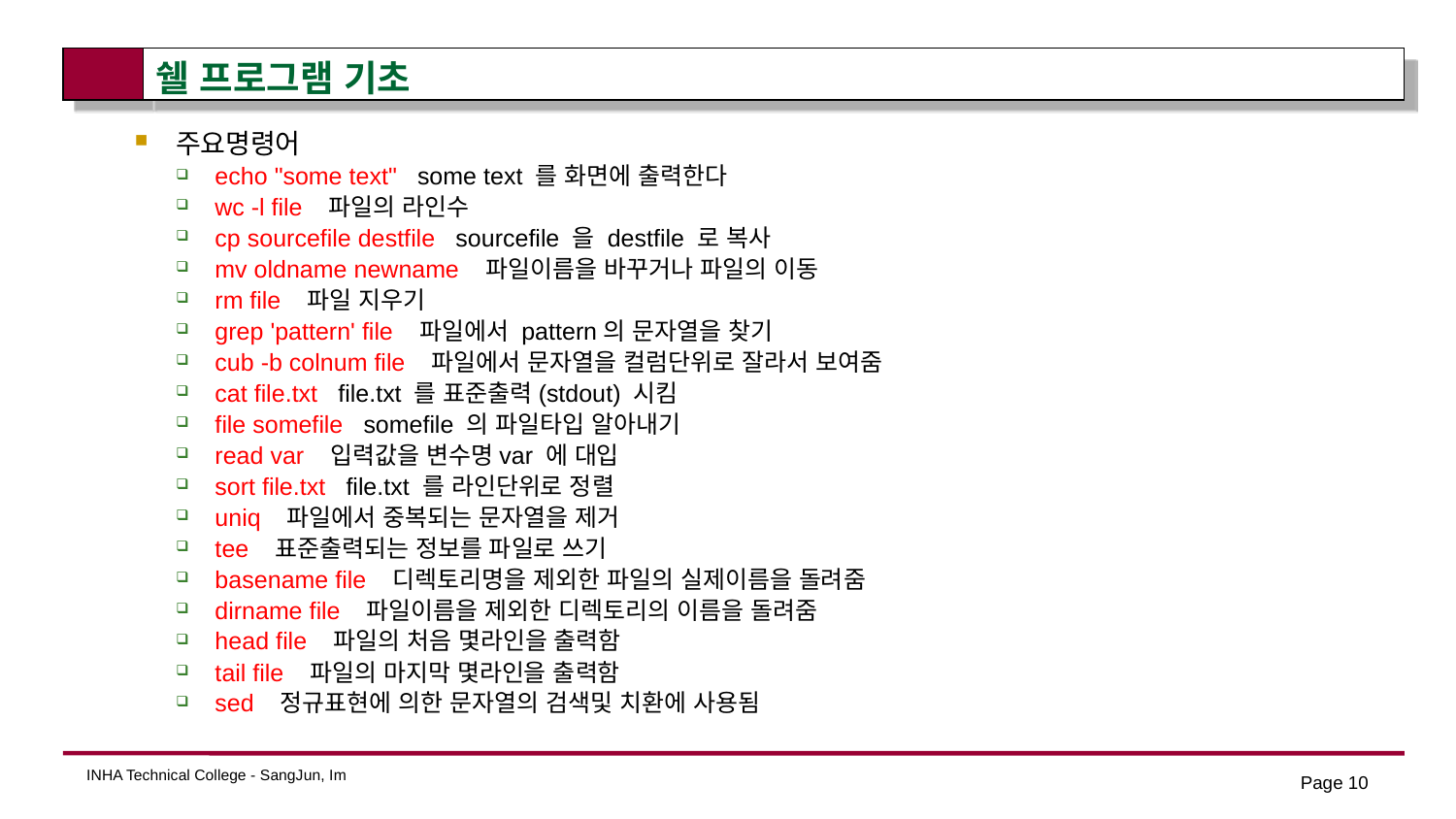

# 쉘 프로그램 기초
주요명령어
echo "some text"   some text 를 화면에 출력한다
wc -l file   파일의 라인수
cp sourcefile destfile   sourcefile 을 destfile 로 복사
mv oldname newname   파일이름을 바꾸거나 파일의 이동
rm file   파일 지우기
grep 'pattern' file   파일에서 pattern의 문자열을 찾기
cub -b colnum file   파일에서 문자열을 컬럼단위로 잘라서 보여줌
cat file.txt   file.txt 를 표준출력(stdout) 시킴
file somefile   somefile 의 파일타입 알아내기
read var   입력값을 변수명var 에 대입
sort file.txt   file.txt 를 라인단위로 정렬
uniq   파일에서 중복되는 문자열을 제거
tee   표준출력되는 정보를 파일로 쓰기
basename file   디렉토리명을 제외한 파일의 실제이름을 돌려줌
dirname file   파일이름을 제외한 디렉토리의 이름을 돌려줌
head file   파일의 처음 몇라인을 출력함
tail file   파일의 마지막 몇라인을 출력함
sed   정규표현에 의한 문자열의 검색및 치환에 사용됨

Page 10